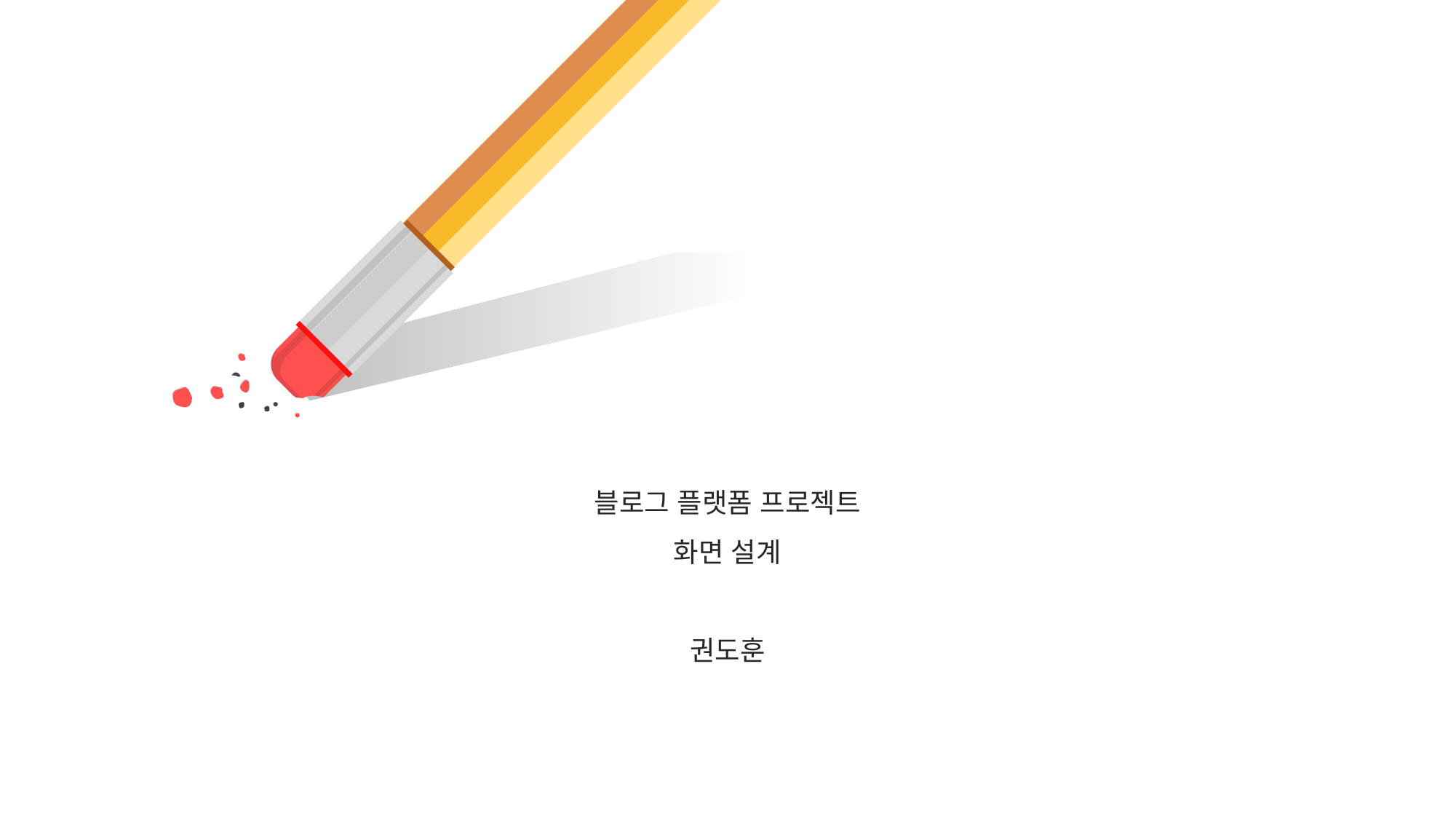

Simplog Project
블로그 플랫폼 프로젝트
화면 설계

권도훈